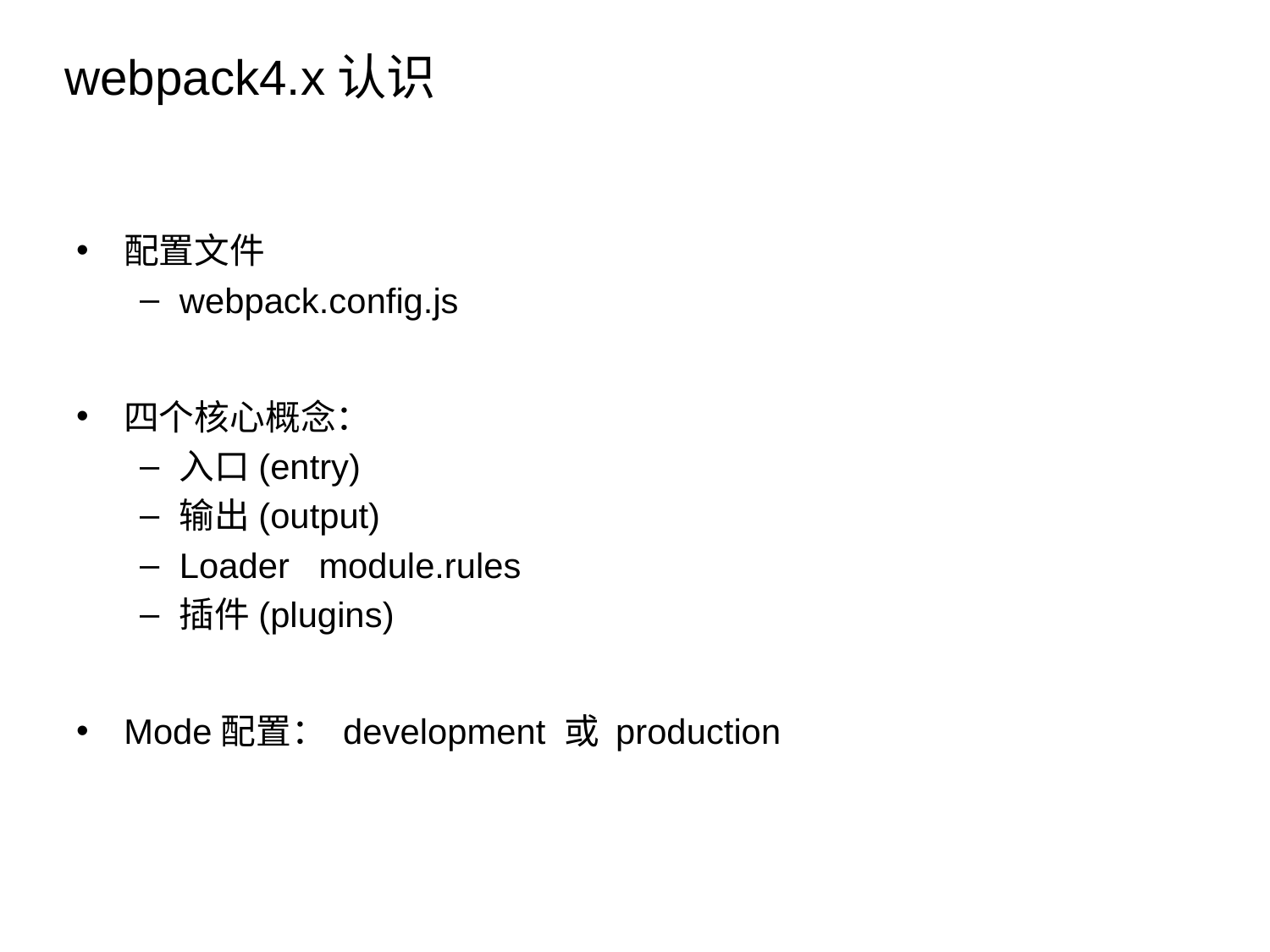

webpack4.x认识
配置文件
webpack.config.js

四个核心概念：
入口(entry)
输出(output)
Loader   module.rules
插件(plugins)

Mode配置： development 或 production